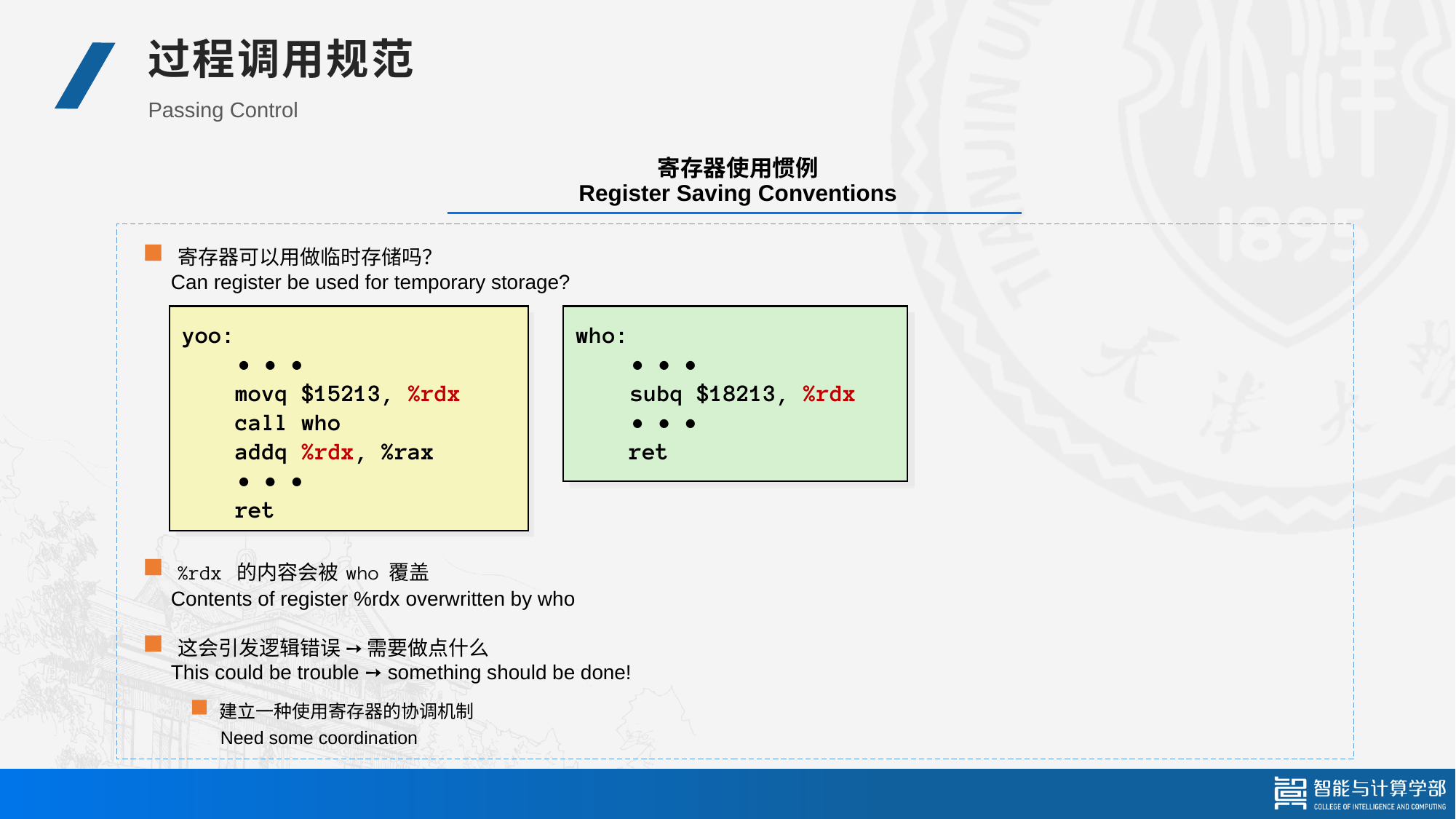

过程调用规范
Passing Control
# 寄存器使用惯例 Register Saving Conventions
寄存器可以用做临时存储吗？
     Can register be used for temporary storage?

%rdx 的内容会被 who 覆盖
     Contents of register %rdx overwritten by who
这会引发逻辑错误 ➙ 需要做点什么
     This could be trouble ➙ something should be done!
建立一种使用寄存器的协调机制
      Need some coordination
yoo:
	• • •
    movq $15213, %rdx
    call who
    addq %rdx, %rax
	• • •
    ret
who:
	• • •
	subq $18213, %rdx
	• • •
    ret